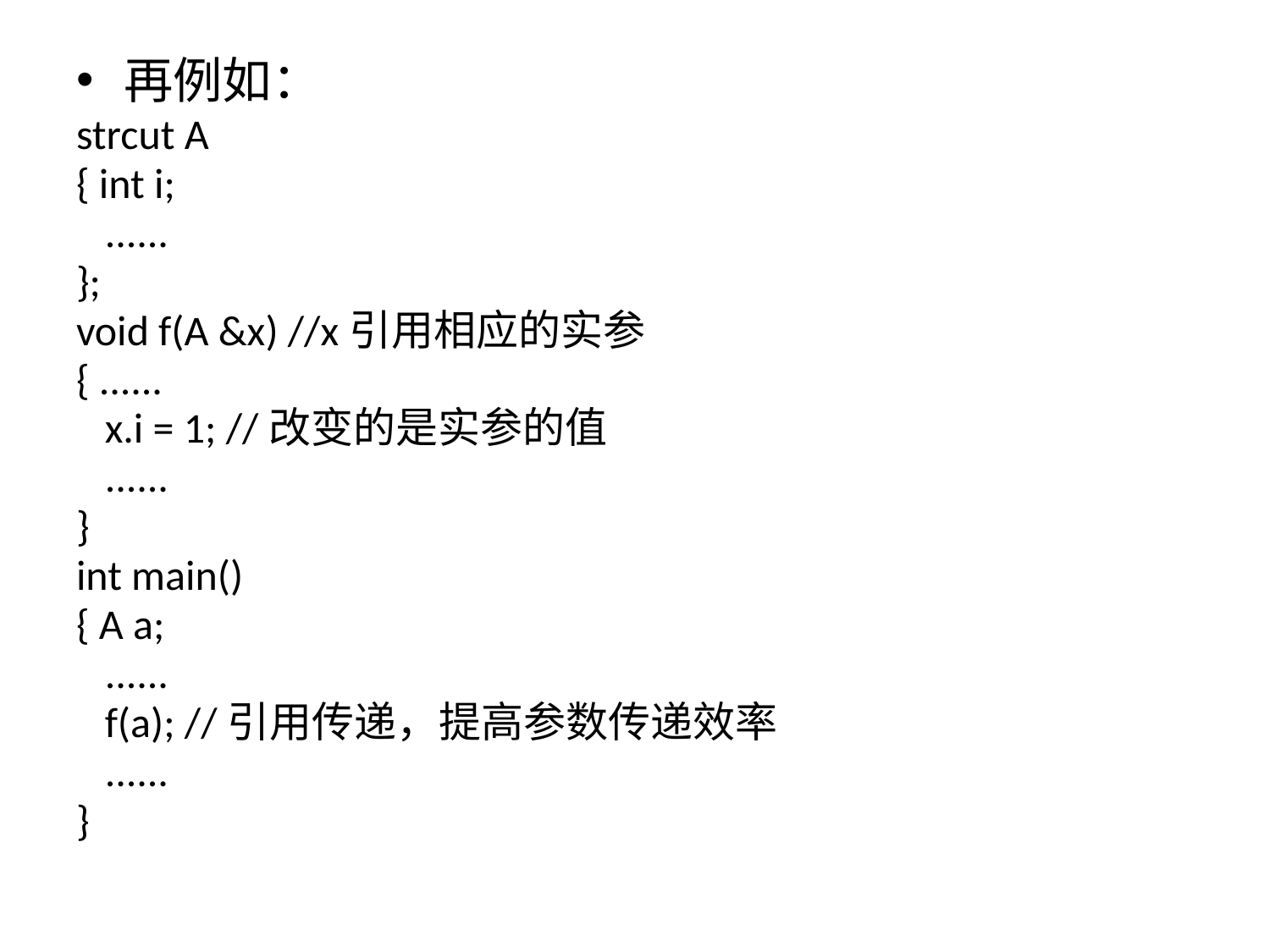

再例如：
strcut A
{ int i;
   ......
};
void f(A &x) //x引用相应的实参
{ ......
   x.i = 1; //改变的是实参的值
   ......
}
int main()
{ A a;
   ......
   f(a); //引用传递，提高参数传递效率
   ......
}